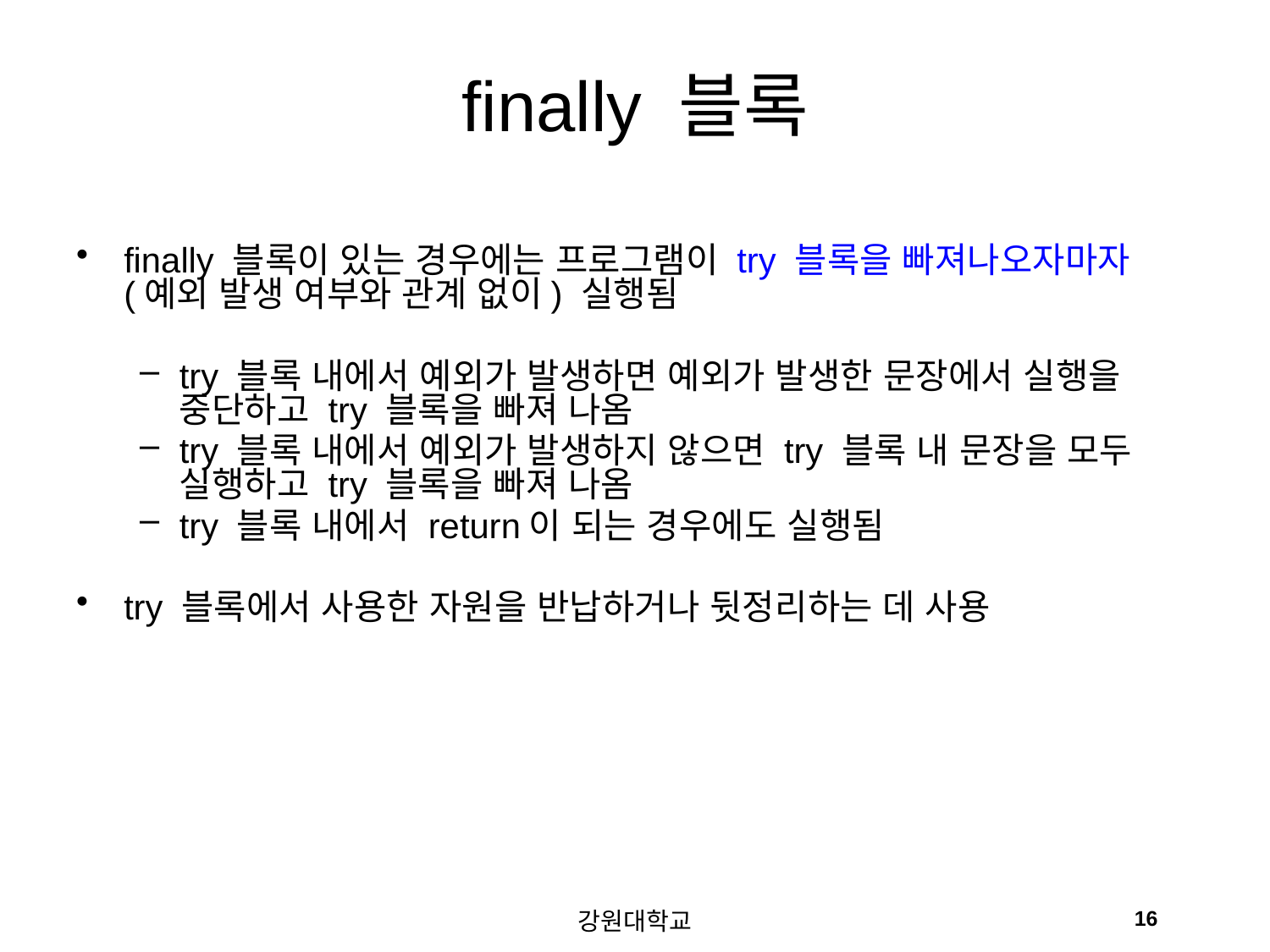

# finally 블록

finally 블록이 있는 경우에는 프로그램이 try 블록을 빠져나오자마자 (예외 발생 여부와 관계 없이) 실행됨

try 블록 내에서 예외가 발생하면 예외가 발생한 문장에서 실행을 중단하고 try 블록을 빠져 나옴
try 블록 내에서 예외가 발생하지 않으면 try 블록 내 문장을 모두 실행하고 try 블록을 빠져 나옴
try 블록 내에서 return이 되는 경우에도 실행됨

try 블록에서 사용한 자원을 반납하거나 뒷정리하는 데 사용
강원대학교